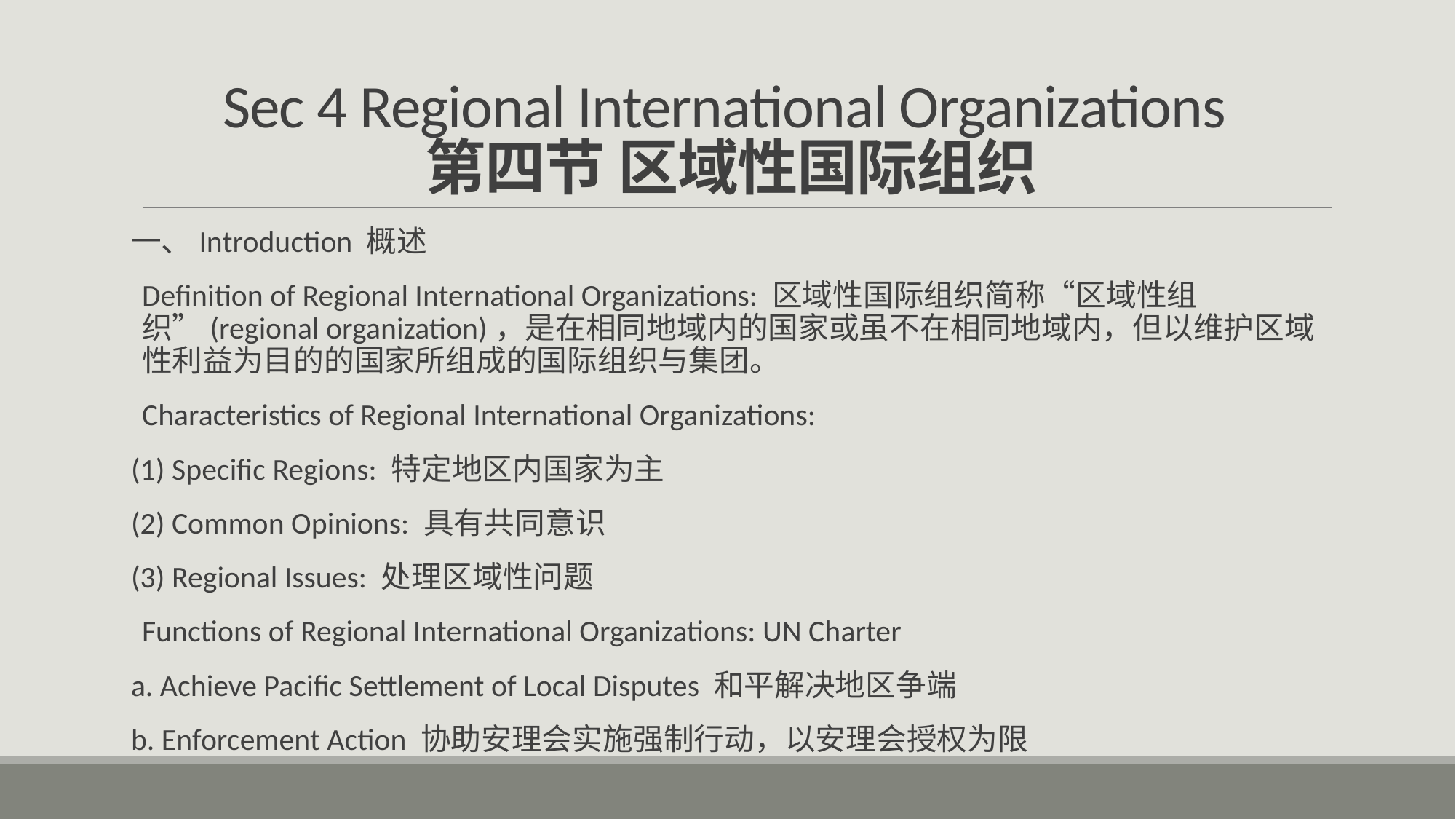

# Sec 4 Regional International Organizations 第四节 区域性国际组织
一、Introduction 概述
Definition of Regional International Organizations: 区域性国际组织简称“区域性组织”(regional organization)，是在相同地域内的国家或虽不在相同地域内，但以维护区域性利益为目的的国家所组成的国际组织与集团。
Characteristics of Regional International Organizations:
(1) Specific Regions: 特定地区内国家为主
(2) Common Opinions: 具有共同意识
(3) Regional Issues: 处理区域性问题
Functions of Regional International Organizations: UN Charter
a. Achieve Pacific Settlement of Local Disputes 和平解决地区争端
b. Enforcement Action 协助安理会实施强制行动，以安理会授权为限